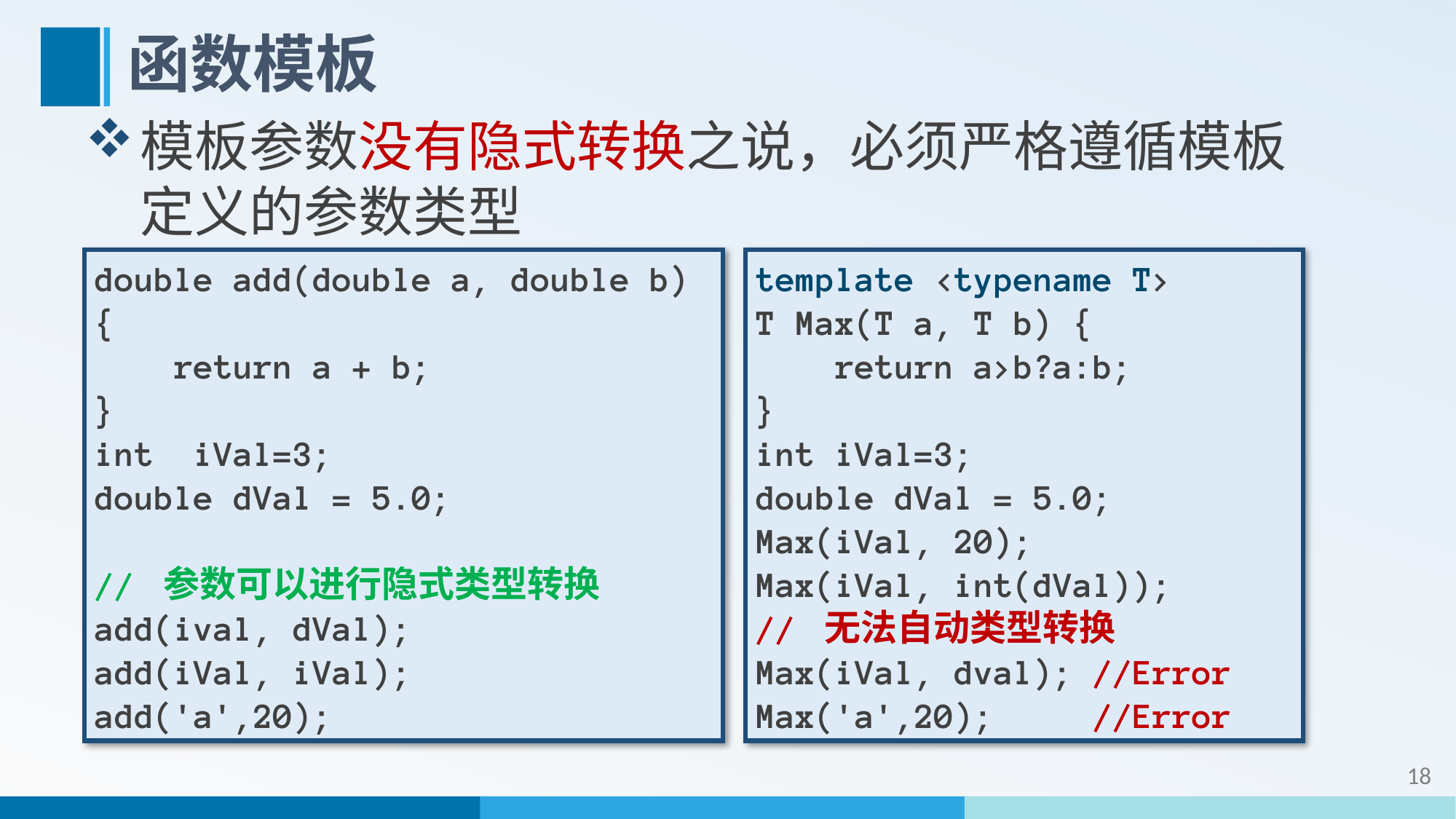

# 函数模板
模板参数没有隐式转换之说，必须严格遵循模板定义的参数类型
double add(double a, double b)
{
    return a + b;
}
int  iVal=3;
double dVal = 5.0;

// 参数可以进行隐式类型转换
add(ival, dVal);
add(iVal, iVal);
add('a',20);
template <typename T>
T Max(T a, T b) {
    return a>b?a:b;
}
int iVal=3;
double dVal = 5.0;
Max(iVal, 20);
Max(iVal, int(dVal));
// 无法自动类型转换
Max(iVal, dval); //Error
Max('a',20);     //Error